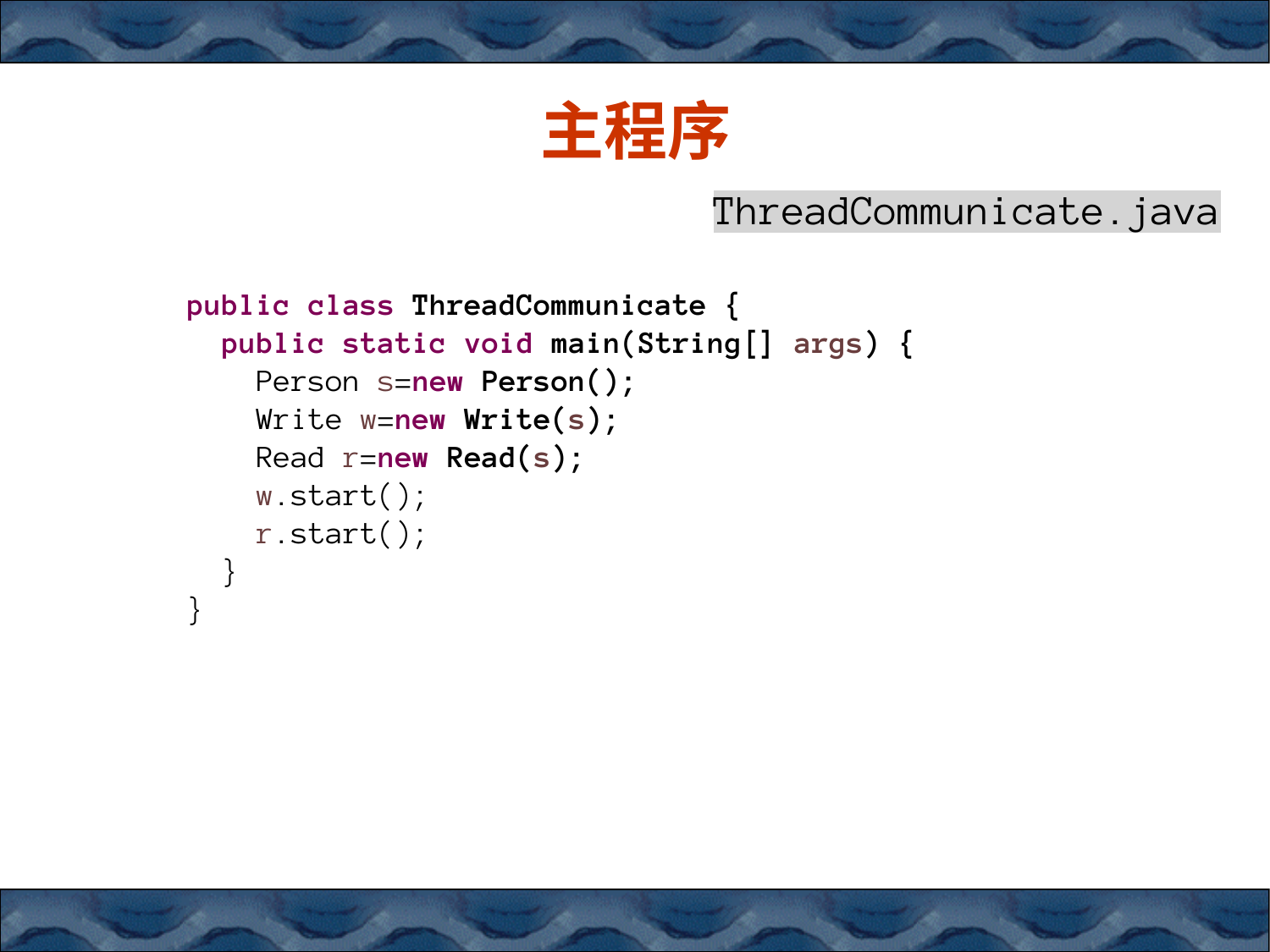

# 主程序
ThreadCommunicate.java
public class ThreadCommunicate {
  public static void main(String[] args) {
    Person s=new Person();
    Write w=new Write(s);
    Read r=new Read(s);
    w.start();
    r.start();
  }
}